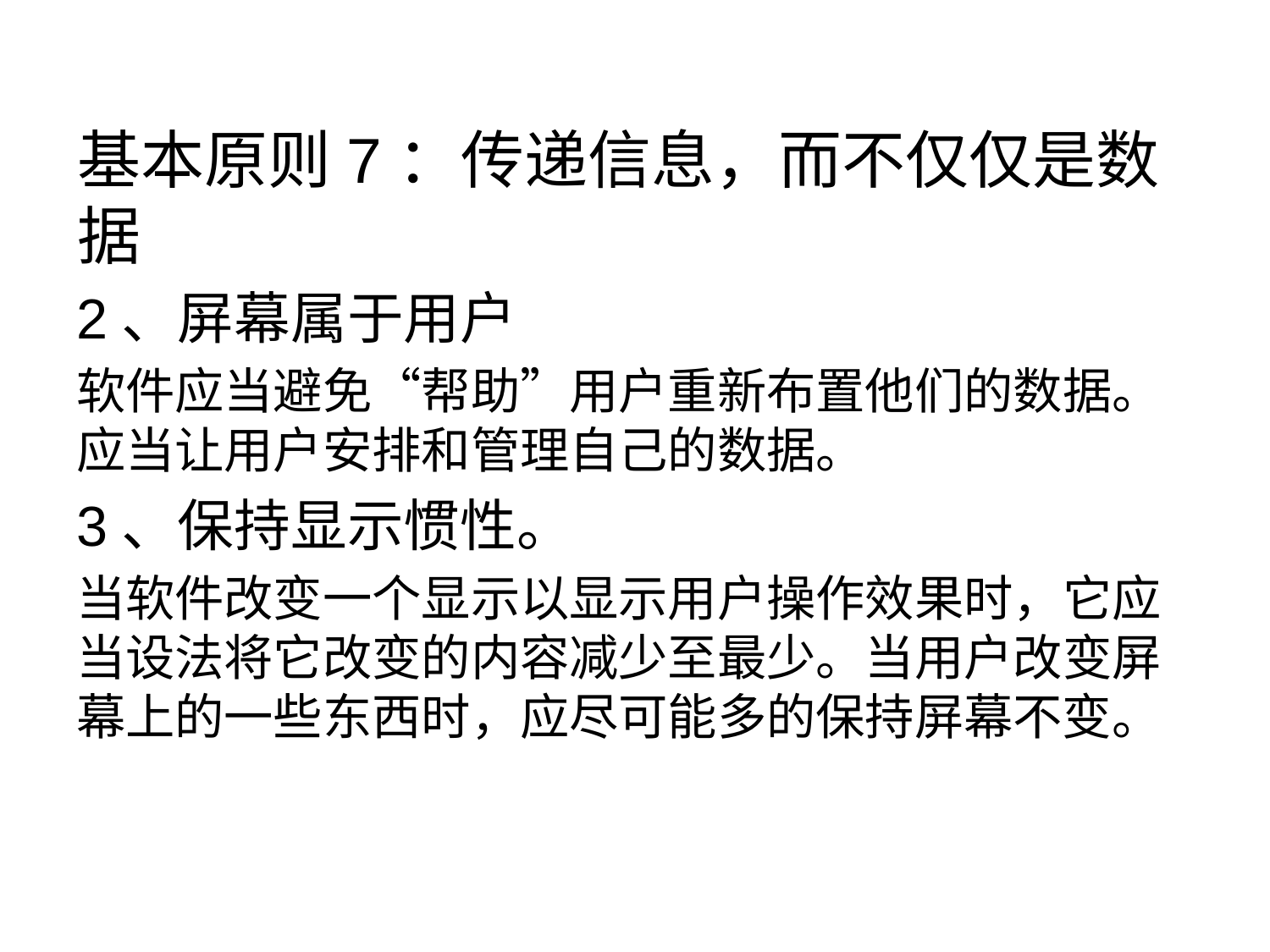

基本原则7：传递信息，而不仅仅是数据
2、屏幕属于用户
软件应当避免“帮助”用户重新布置他们的数据。应当让用户安排和管理自己的数据。
3、保持显示惯性。
当软件改变一个显示以显示用户操作效果时，它应当设法将它改变的内容减少至最少。当用户改变屏幕上的一些东西时，应尽可能多的保持屏幕不变。